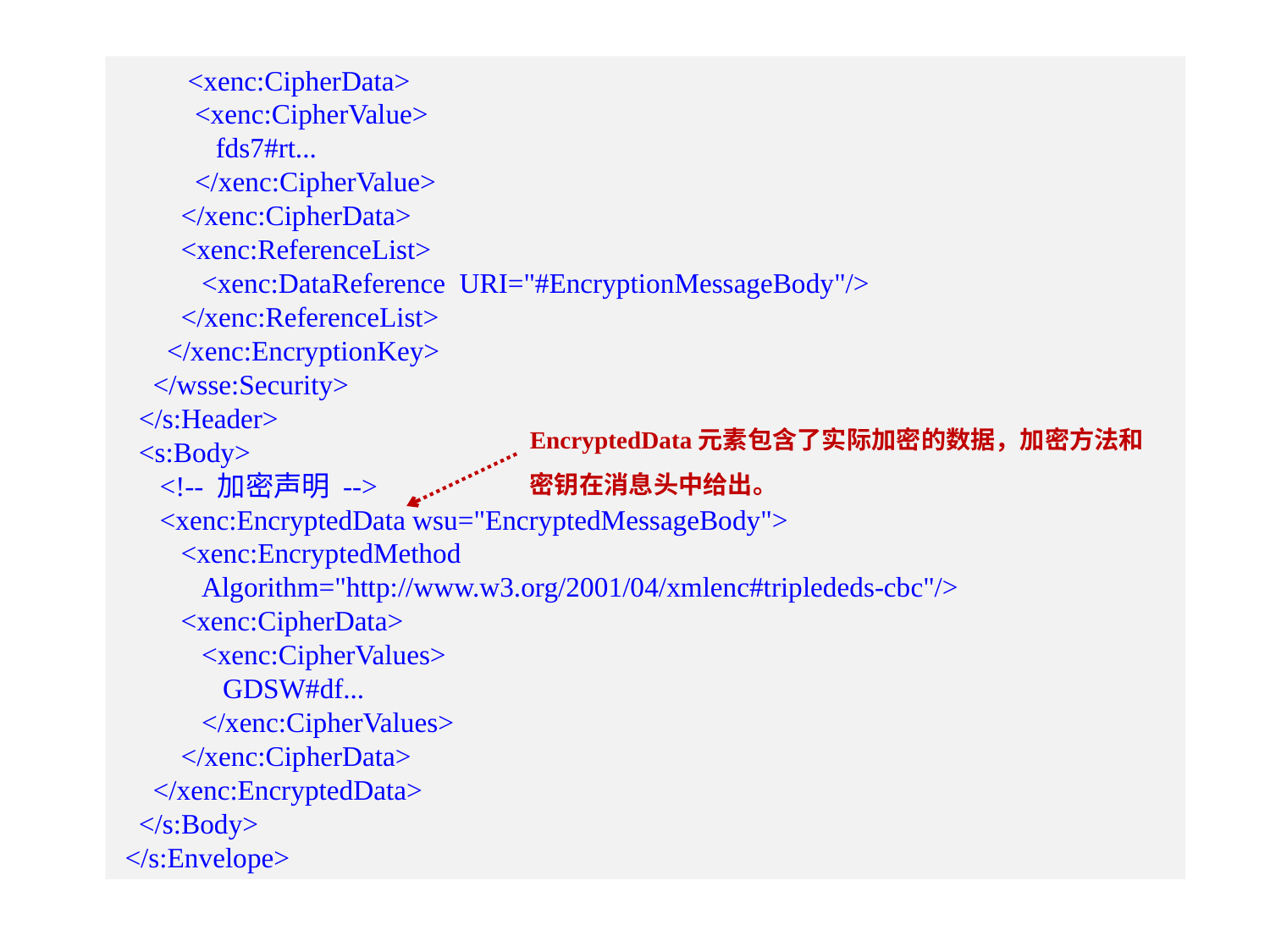

<xenc:CipherData>
           <xenc:CipherValue>
              fds7#rt...
           </xenc:CipherValue>
         </xenc:CipherData>
         <xenc:ReferenceList>
            <xenc:DataReference  URI="#EncryptionMessageBody"/>
         </xenc:ReferenceList>
       </xenc:EncryptionKey>
     </wsse:Security>
   </s:Header>
   <s:Body>
      <!-- 加密声明 -->
      <xenc:EncryptedData wsu="EncryptedMessageBody">
         <xenc:EncryptedMethod
            Algorithm="http://www.w3.org/2001/04/xmlenc#triplededs-cbc"/>
         <xenc:CipherData>
            <xenc:CipherValues>
               GDSW#df...
            </xenc:CipherValues>
         </xenc:CipherData>
     </xenc:EncryptedData>
   </s:Body>
 </s:Envelope>
EncryptedData元素包含了实际加密的数据，加密方法和密钥在消息头中给出。